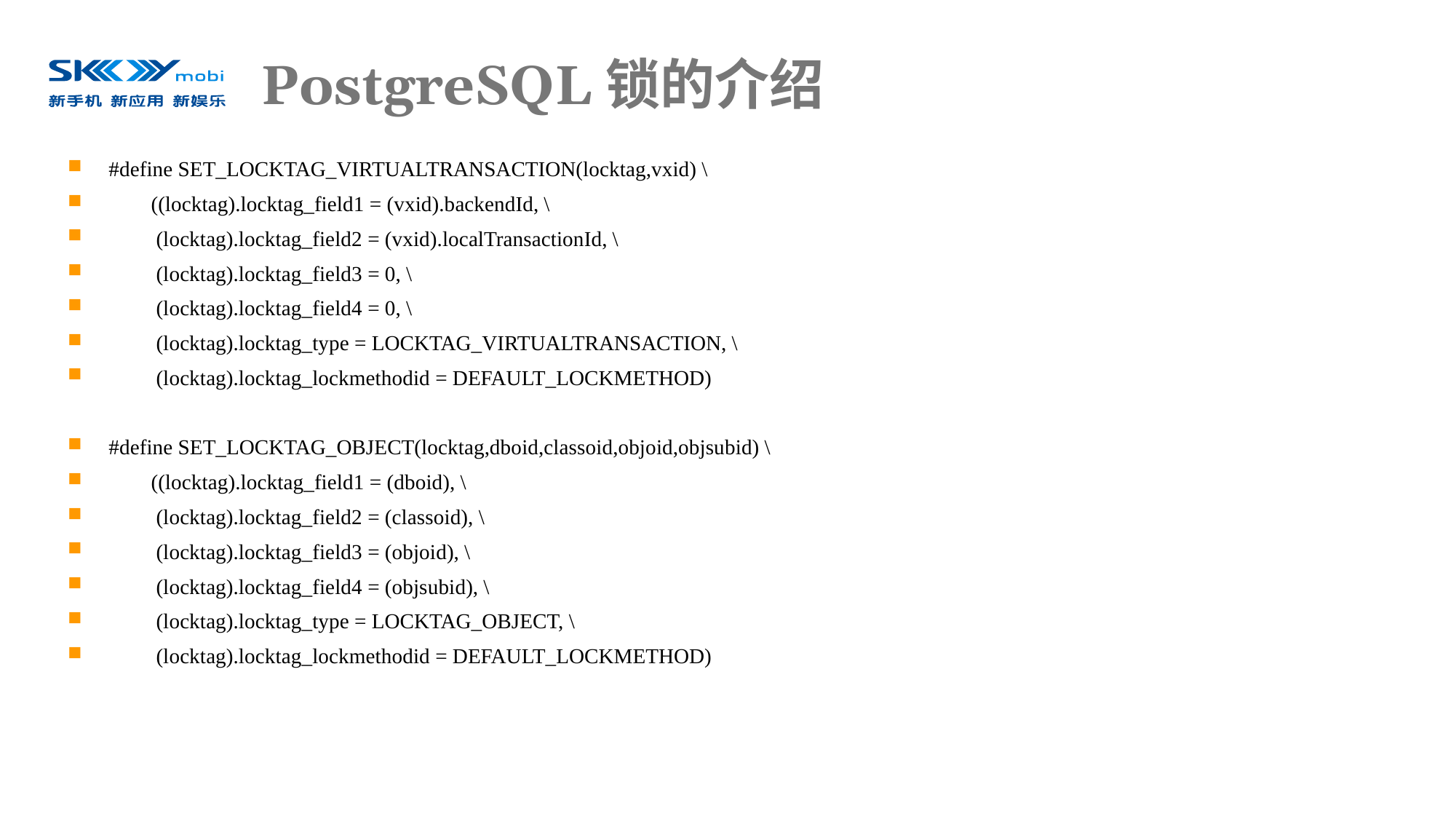

# PostgreSQL锁的介绍
#define SET_LOCKTAG_VIRTUALTRANSACTION(locktag,vxid) \
        ((locktag).locktag_field1 = (vxid).backendId, \
         (locktag).locktag_field2 = (vxid).localTransactionId, \
         (locktag).locktag_field3 = 0, \
         (locktag).locktag_field4 = 0, \
         (locktag).locktag_type = LOCKTAG_VIRTUALTRANSACTION, \
         (locktag).locktag_lockmethodid = DEFAULT_LOCKMETHOD)

#define SET_LOCKTAG_OBJECT(locktag,dboid,classoid,objoid,objsubid) \
        ((locktag).locktag_field1 = (dboid), \
         (locktag).locktag_field2 = (classoid), \
         (locktag).locktag_field3 = (objoid), \
         (locktag).locktag_field4 = (objsubid), \
         (locktag).locktag_type = LOCKTAG_OBJECT, \
         (locktag).locktag_lockmethodid = DEFAULT_LOCKMETHOD)